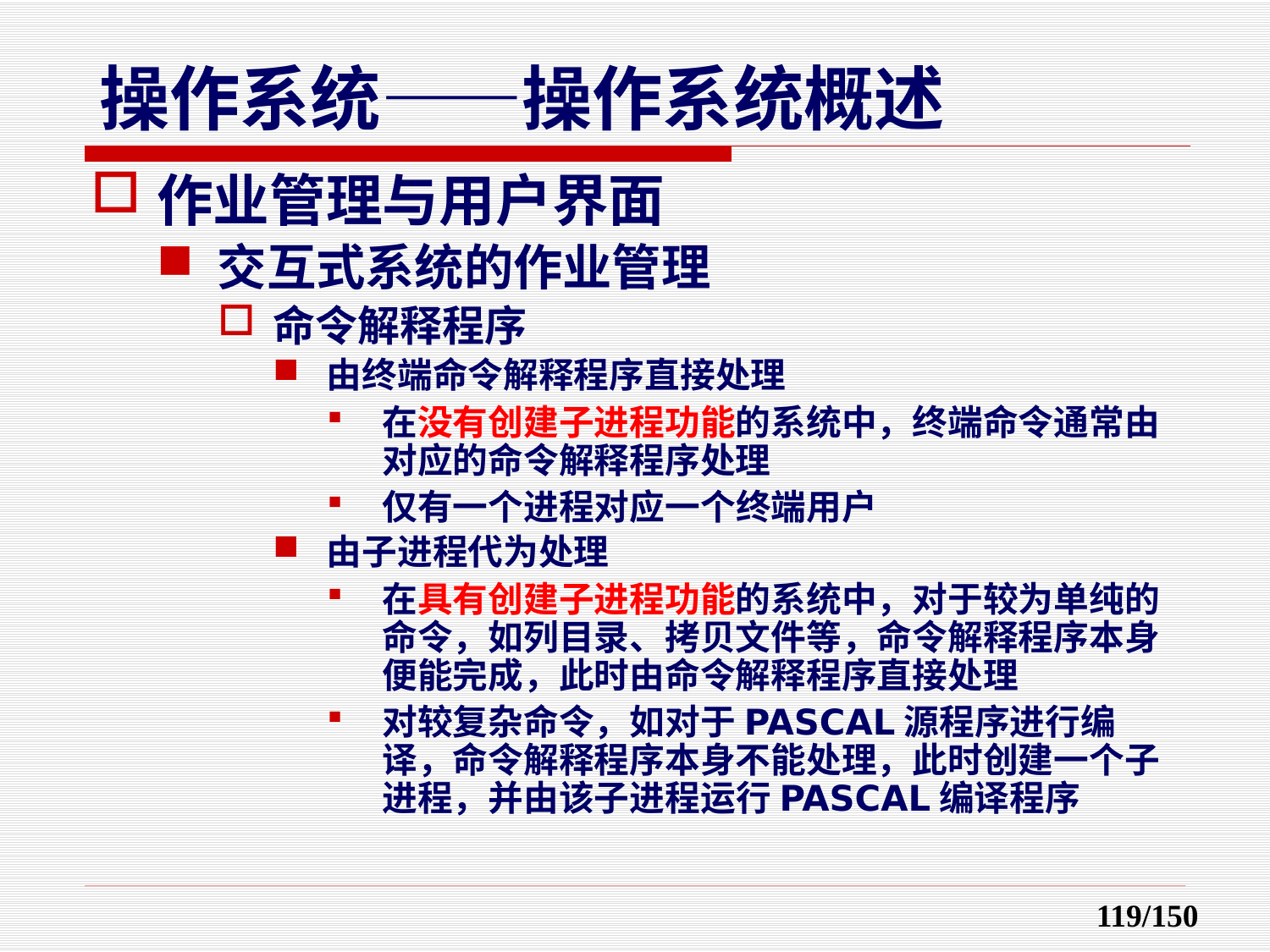

作业管理与用户界面
交互式系统的作业管理
命令解释程序
由终端命令解释程序直接处理
在没有创建子进程功能的系统中，终端命令通常由对应的命令解释程序处理
仅有一个进程对应一个终端用户
由子进程代为处理
在具有创建子进程功能的系统中，对于较为单纯的命令，如列目录、拷贝文件等，命令解释程序本身便能完成，此时由命令解释程序直接处理
对较复杂命令，如对于PASCAL源程序进行编译，命令解释程序本身不能处理，此时创建一个子进程，并由该子进程运行PASCAL编译程序